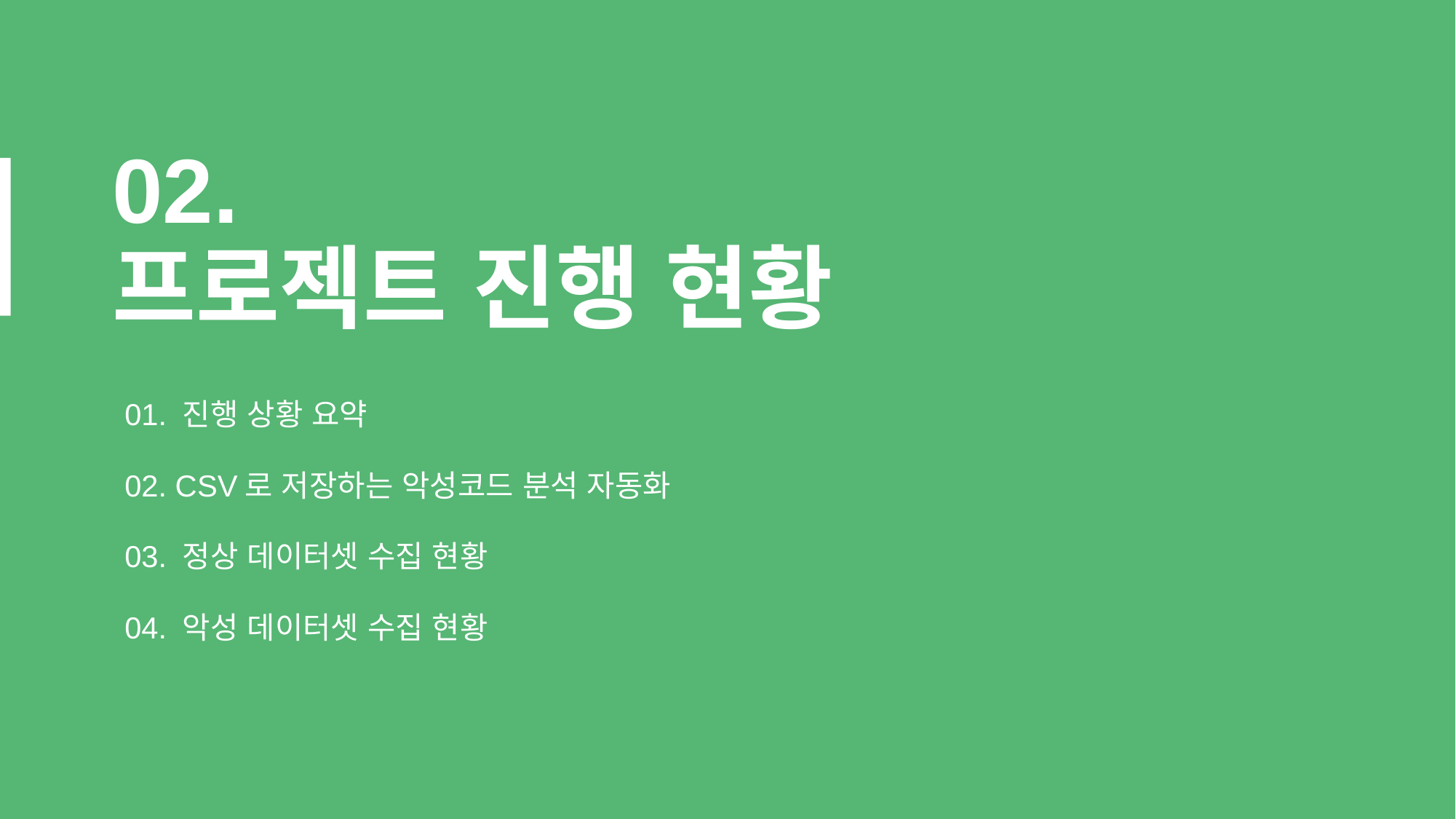

# 02. 프로젝트 진행 현황

01. 진행 상황 요약
02. CSV로 저장하는 악성코드 분석 자동화
03. 정상 데이터셋 수집 현황
04. 악성 데이터셋 수집 현황